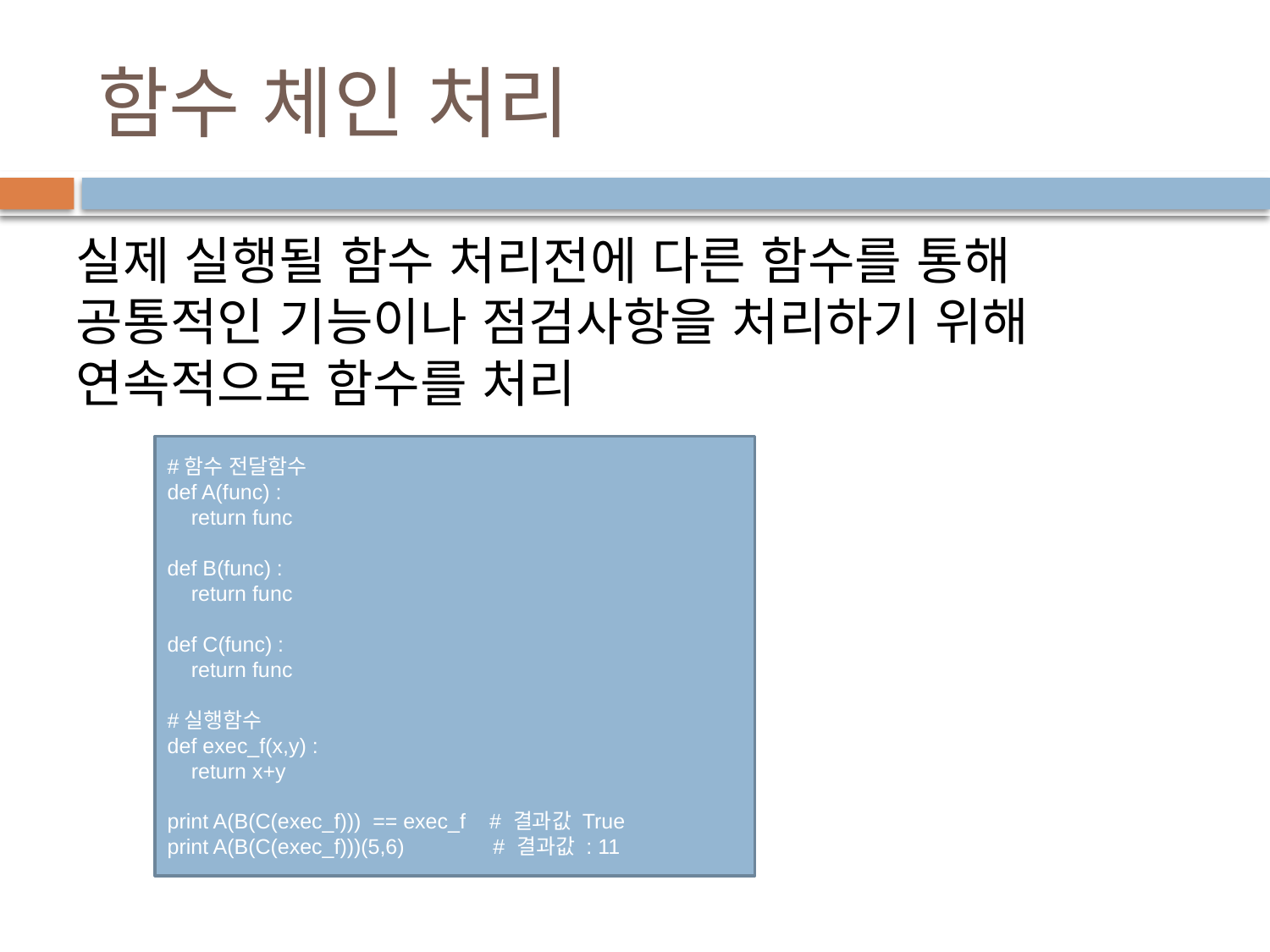

# 함수 체인 처리
실제 실행될 함수 처리전에 다른 함수를 통해 공통적인 기능이나 점검사항을 처리하기 위해 연속적으로 함수를 처리
#함수 전달함수
def A(func) :
    return func

def B(func) :
    return func

def C(func) :
    return func

#실행함수
def exec_f(x,y) :
    return x+y

print A(B(C(exec_f)))  == exec_f    # 결과값 True
print A(B(C(exec_f)))(5,6)               # 결과값 : 11